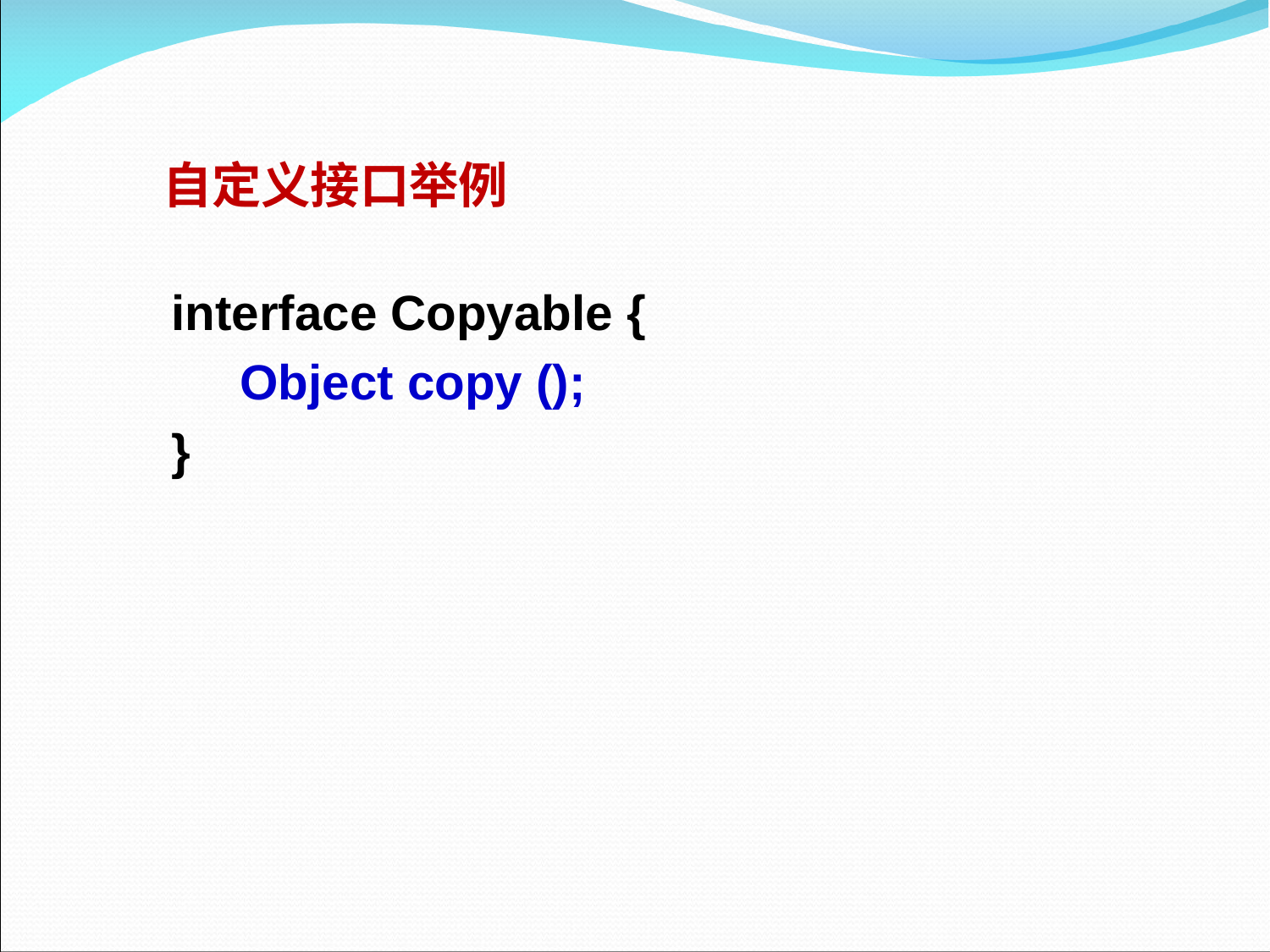

自定义接口举例
interface Copyable {
     Object copy ();
}